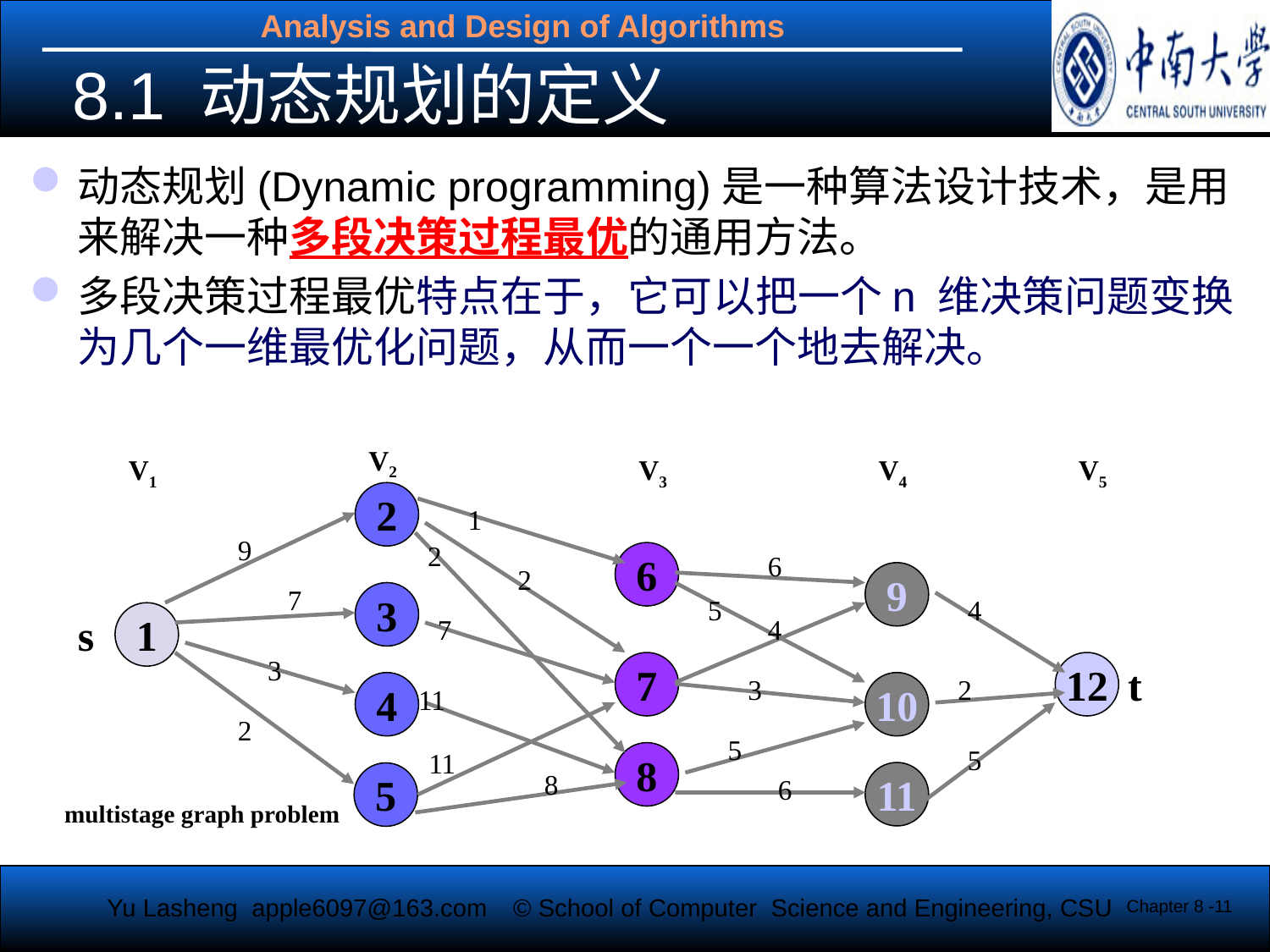

# 8.1 动态规划的定义
动态规划(Dynamic programming)是一种算法设计技术，是用来解决一种多段决策过程最优的通用方法。
多段决策过程最优特点在于，它可以把一个n 维决策问题变换为几个一维最优化问题，从而一个一个地去解决。
V2
V1
V3
V4
V5
2
1

9

2
6
6
2
9

7
3

5
4

s
1

7
4

3

7
12
t
3
2
4
10
11

2

5
5
11
8
8
11
5
6

multistage graph problem
Chapter 8 -11